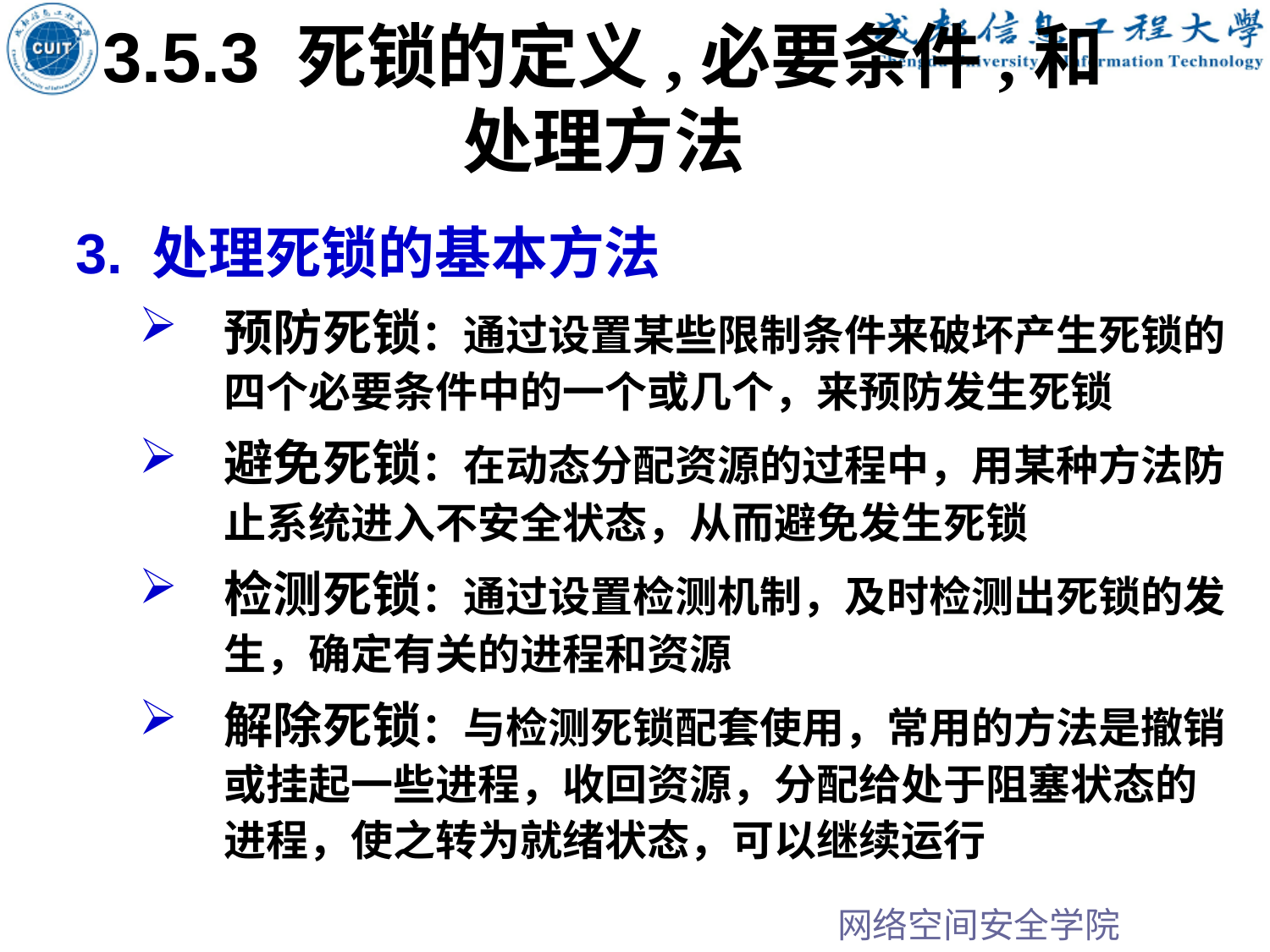

3.5.3 死锁的定义,必要条件,和处理方法
3. 处理死锁的基本方法
预防死锁：通过设置某些限制条件来破坏产生死锁的四个必要条件中的一个或几个，来预防发生死锁
避免死锁：在动态分配资源的过程中，用某种方法防止系统进入不安全状态，从而避免发生死锁
检测死锁：通过设置检测机制，及时检测出死锁的发生，确定有关的进程和资源
解除死锁：与检测死锁配套使用，常用的方法是撤销或挂起一些进程，收回资源，分配给处于阻塞状态的进程，使之转为就绪状态，可以继续运行